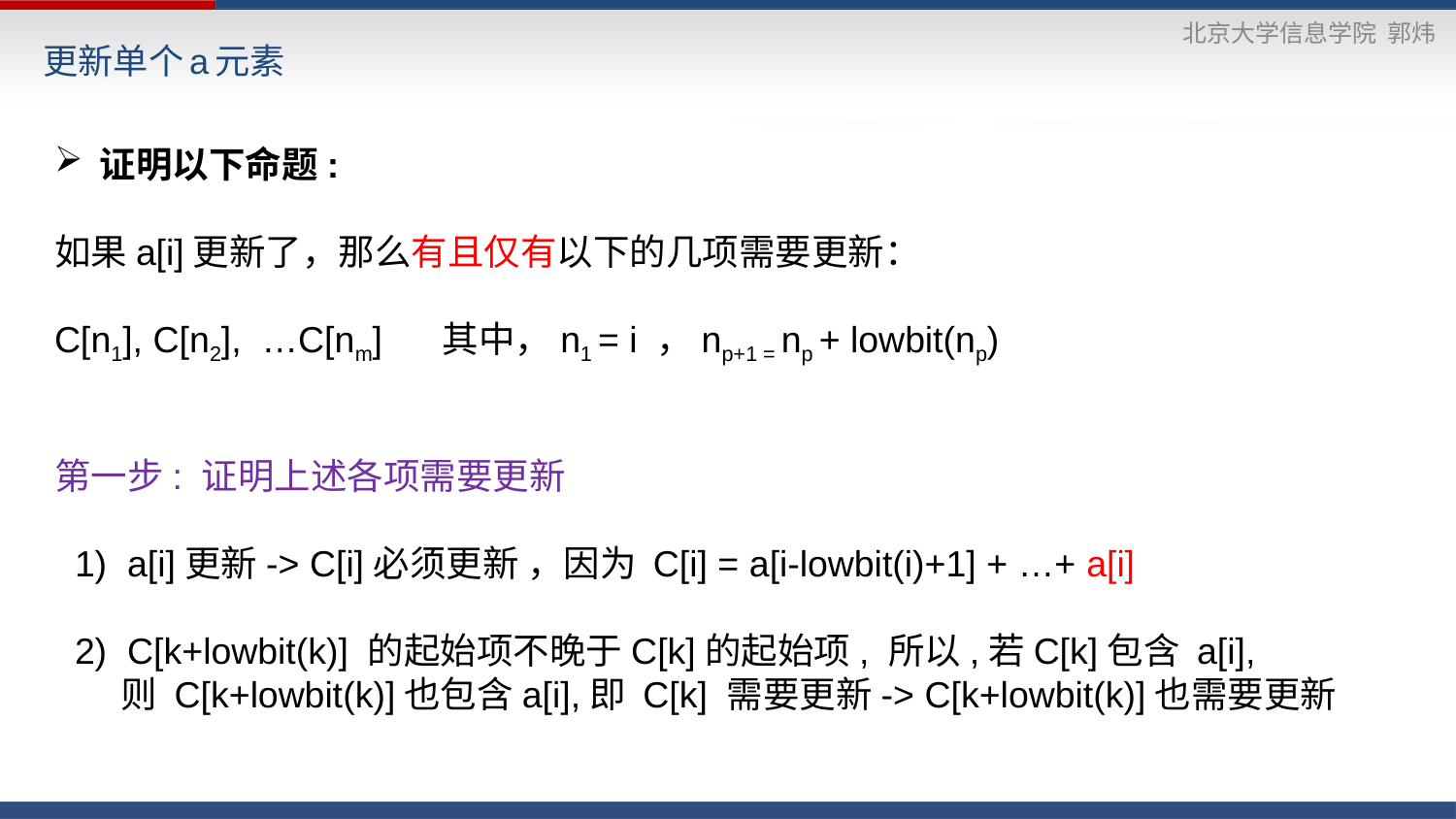

# 更新单个a元素
证明以下命题:

如果a[i]更新了，那么有且仅有以下的几项需要更新：

C[n1], C[n2],  …C[nm]     其中，n1 = i ，np+1 = np + lowbit(np)

第一步: 证明上述各项需要更新

  1)  a[i]更新-> C[i]必须更新 ，因为 C[i] = a[i-lowbit(i)+1] + …+ a[i]

  2)  C[k+lowbit(k)] 的起始项不晚于C[k]的起始项, 所以,若C[k]包含 a[i],
       则 C[k+lowbit(k)]也包含a[i],即 C[k] 需要更新-> C[k+lowbit(k)]也需要更新